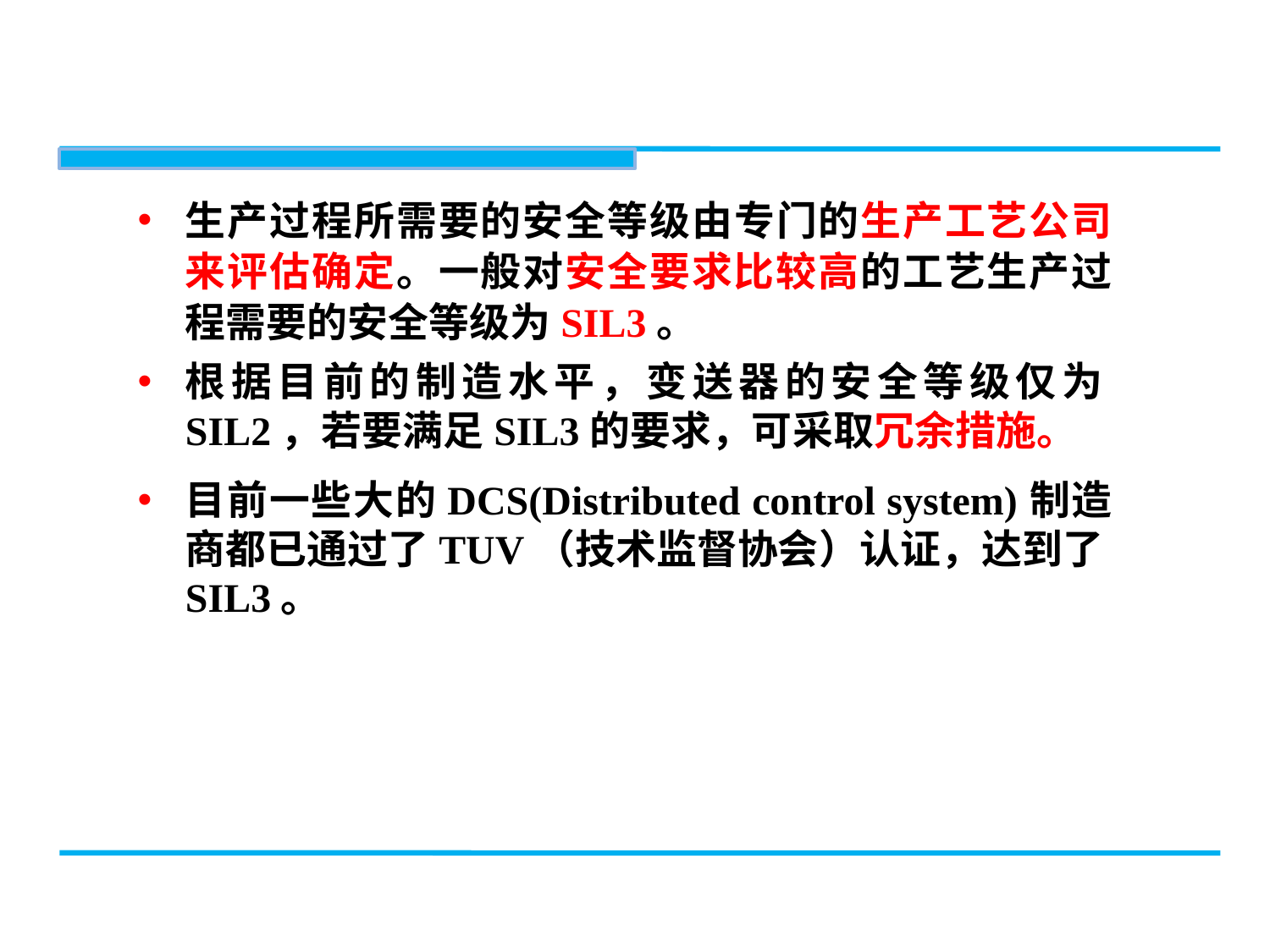

生产过程所需要的安全等级由专门的生产工艺公司来评估确定。一般对安全要求比较高的工艺生产过程需要的安全等级为SIL3。
根据目前的制造水平，变送器的安全等级仅为SIL2，若要满足SIL3的要求，可采取冗余措施。
目前一些大的DCS(Distributed control system)制造商都已通过了TUV（技术监督协会）认证，达到了SIL3。